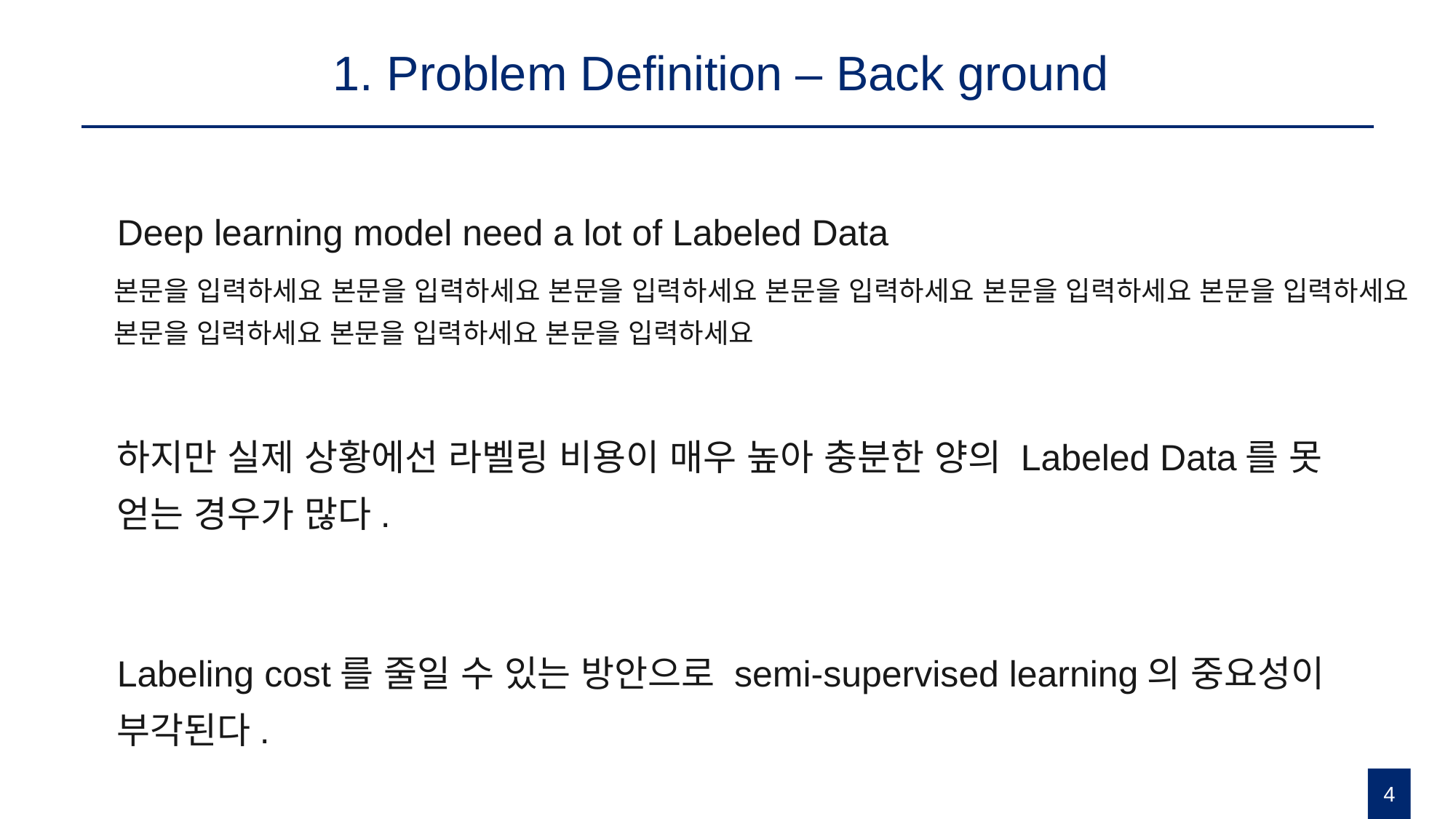

# 1. Problem Definition – Back ground
Deep learning model need a lot of Labeled Data
본문을 입력하세요 본문을 입력하세요 본문을 입력하세요 본문을 입력하세요 본문을 입력하세요 본문을 입력하세요 본문을 입력하세요 본문을 입력하세요 본문을 입력하세요
하지만 실제 상황에선 라벨링 비용이 매우 높아 충분한 양의 Labeled Data를 못 얻는 경우가 많다.
Labeling cost를 줄일 수 있는 방안으로 semi-supervised learning의 중요성이 부각된다.